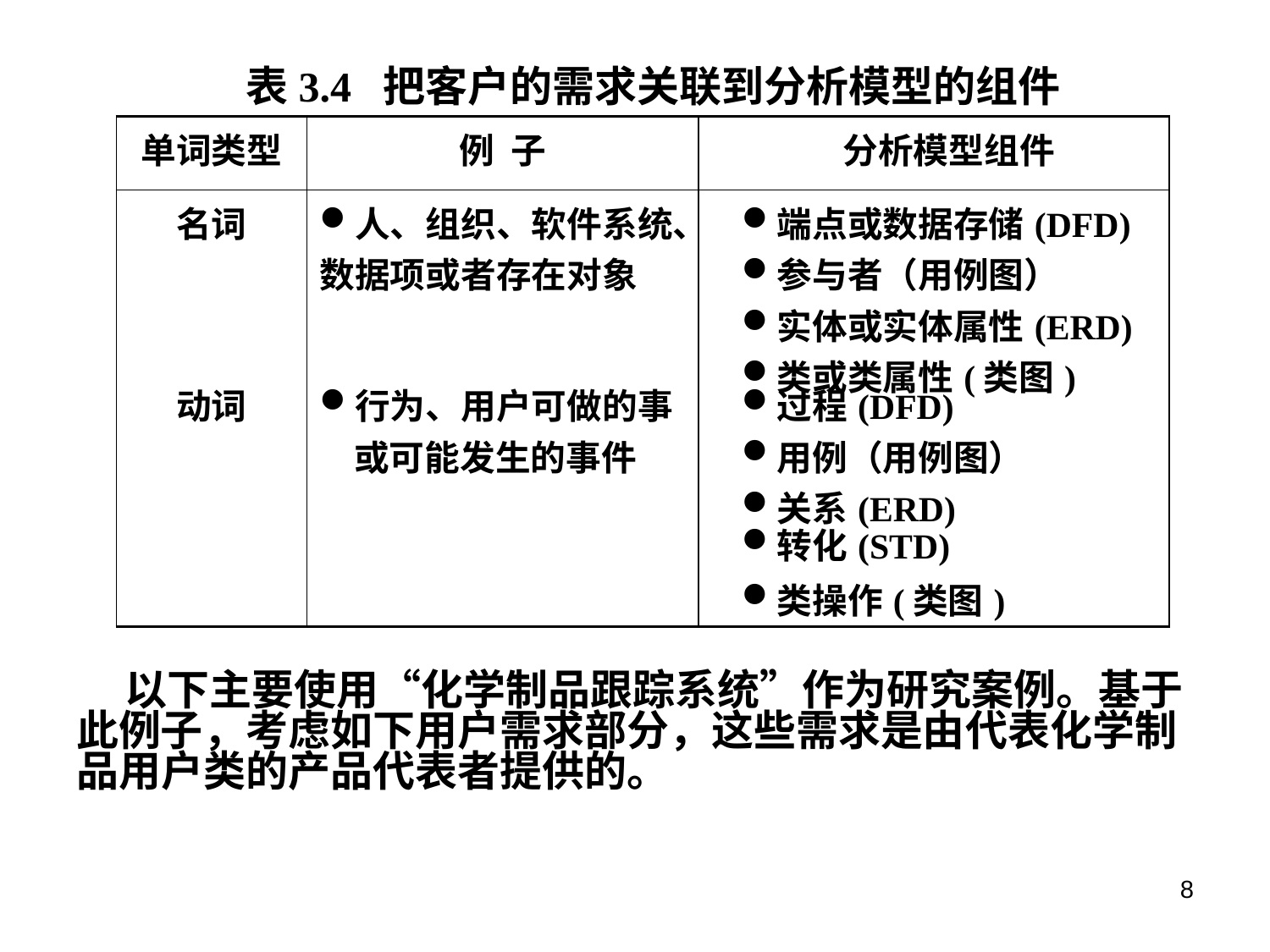

表3.4  把客户的需求关联到分析模型的组件
| 单词类型 | 例 子 |  | 分析模型组件 |
| --- | --- | --- | --- |
| 名词 | 人、组织、软件系统、数据项或者存在对象 |  | 端点或数据存储(DFD) 参与者（用例图） 实体或实体属性(ERD) 类或类属性(类图) |
| 动词 | 行为、用户可做的事 或可能发生的事件 |  | 过程(DFD) 用例（用例图） 关系(ERD) |
|  |  |  | 转化(STD) |
|  |  |  | 类操作(类图) |
    以下主要使用“化学制品跟踪系统”作为研究案例。基于此例子，考虑如下用户需求部分，这些需求是由代表化学制品用户类的产品代表者提供的。
8